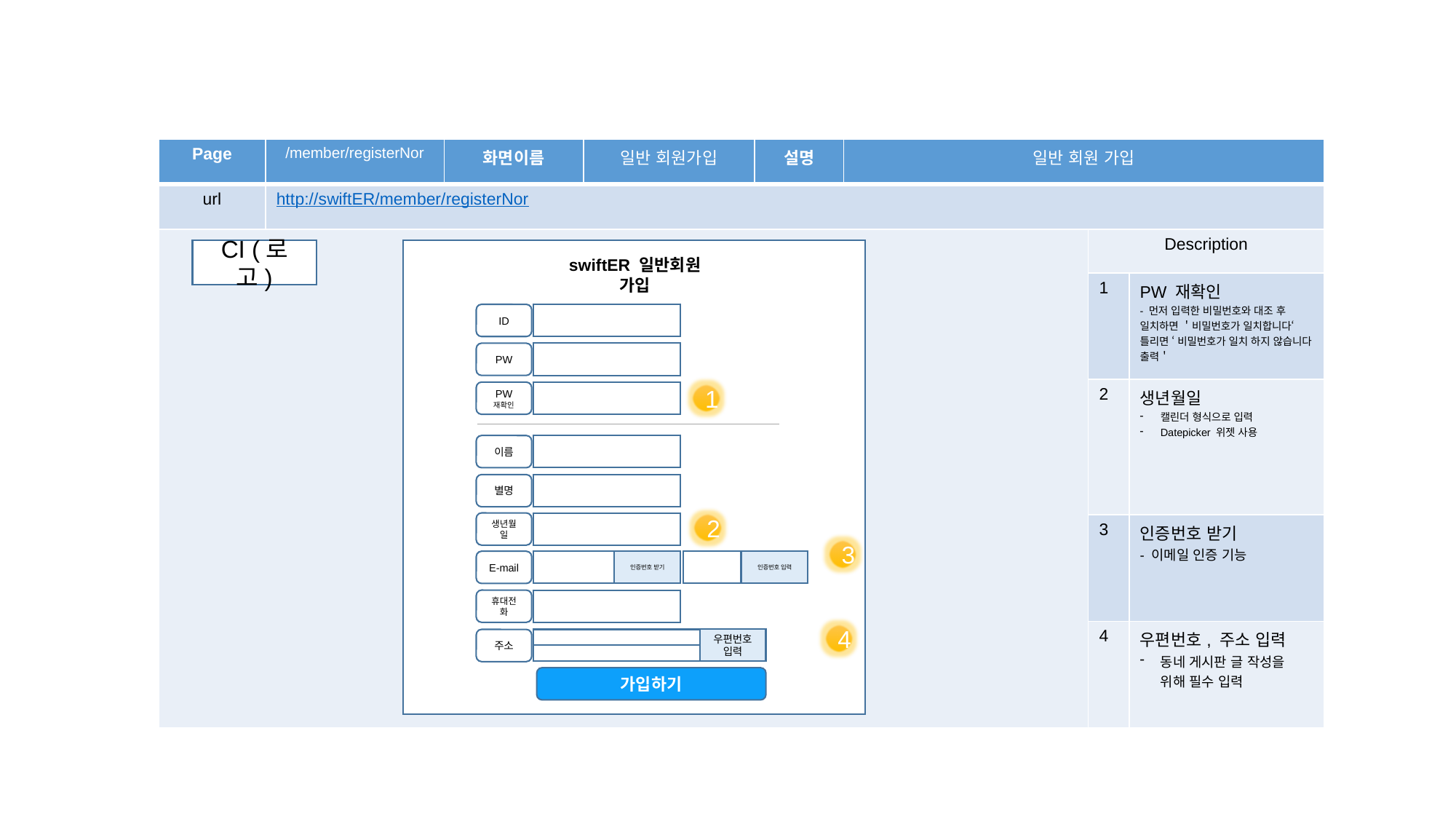

| Page | /member/registerNor | 화면이름 | 일반 회원가입 | 설명 | 일반 회원 가입 |  |  |
| --- | --- | --- | --- | --- | --- | --- | --- |
| url | http://swiftER/member/registerNor |  |  |  |  |  |  |
|  |  |  |  |  |  | Description |  |
|  |  |  |  |  |  | 1 | PW 재확인 - 먼저 입력한 비밀번호와 대조 후 일치하면 ＇비밀번호가 일치합니다‘ 틀리면 ‘ 비밀번호가 일치 하지 않습니다 출력＇ |
|  |  |  |  |  |  | 2 | 생년월일 캘린더 형식으로 입력 Datepicker 위젯 사용 |
|  |  |  |  |  |  | 3 | 인증번호 받기 - 이메일 인증 기능 |
|  |  |  |  |  |  | 4 | 우편번호, 주소 입력 동네 게시판 글 작성을 위해 필수 입력 |
CI (로고)

swiftER 일반회원
가입
ID

PW

PW
재확인

1
이름

별명

생년월일

2
3
E-mail

인증번호 받기

인증번호 입력
휴대전화

4
우편번호 입력
주소

가입하기